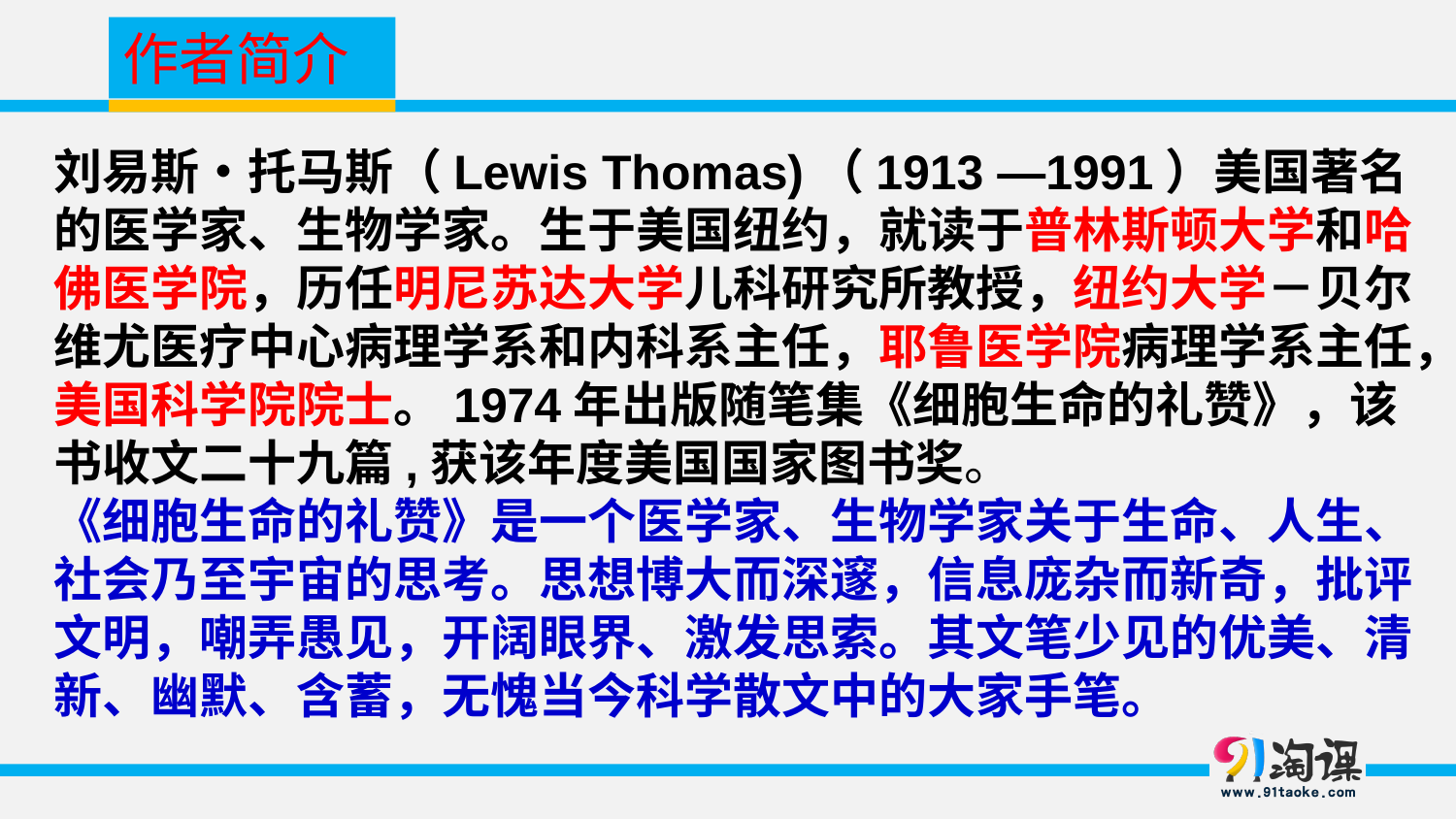

作者简介
刘易斯•托马斯（Lewis Thomas)（1913 —1991）美国著名的医学家、生物学家。生于美国纽约，就读于普林斯顿大学和哈佛医学院，历任明尼苏达大学儿科研究所教授，纽约大学－贝尔维尤医疗中心病理学系和内科系主任，耶鲁医学院病理学系主任，美国科学院院士。1974年出版随笔集《细胞生命的礼赞》，该书收文二十九篇,获该年度美国国家图书奖。
《细胞生命的礼赞》是一个医学家、生物学家关于生命、人生、社会乃至宇宙的思考。思想博大而深邃，信息庞杂而新奇，批评文明，嘲弄愚见，开阔眼界、激发思索。其文笔少见的优美、清新、幽默、含蓄，无愧当今科学散文中的大家手笔。